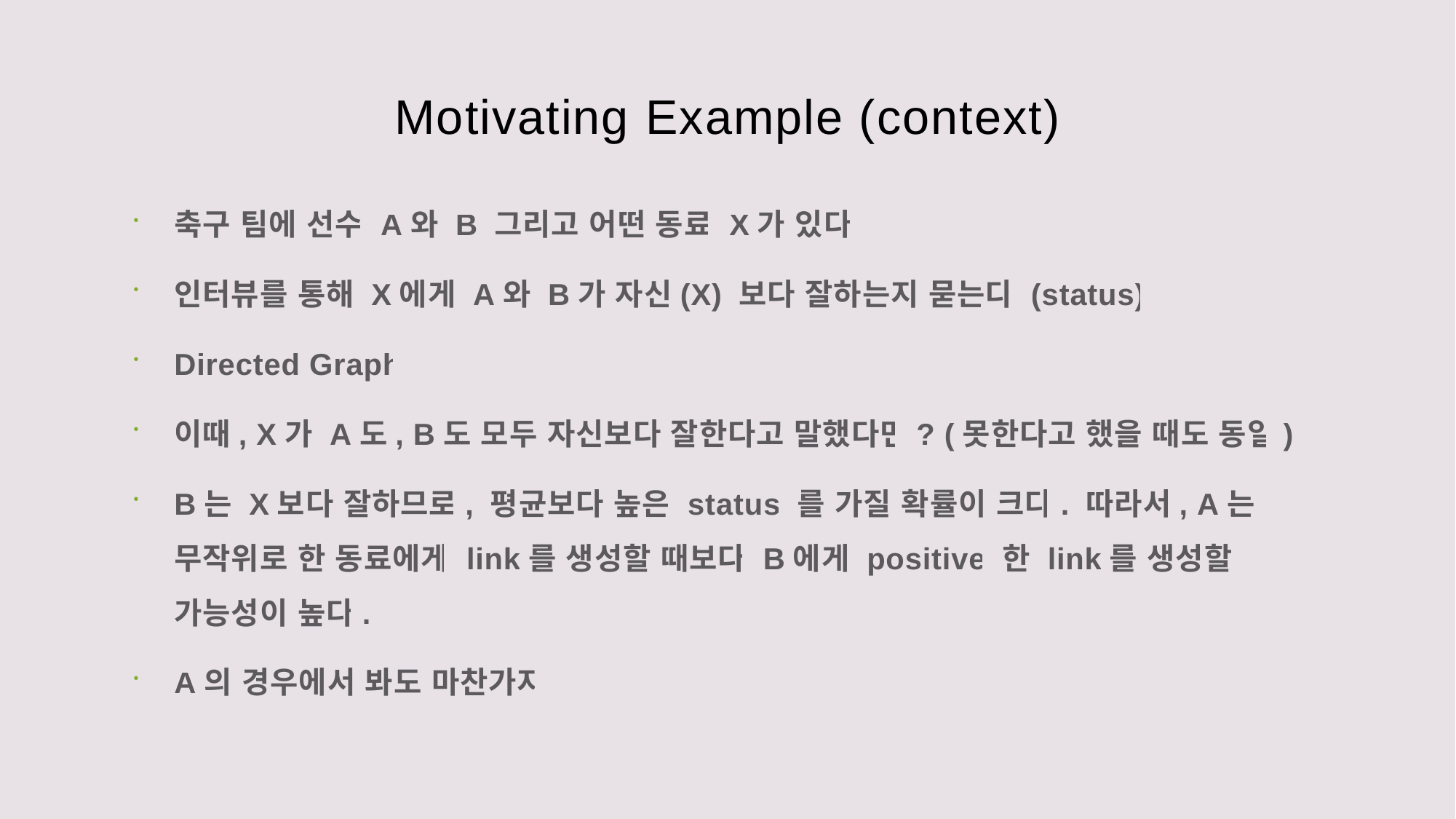

# Motivating Example (context)
축구 팀에 선수 A와 B 그리고 어떤 동료 X가 있다
인터뷰를 통해 X에게 A와 B가 자신(X) 보다 잘하는지 묻는다 (status)
Directed Graph
이때, X가 A도, B도 모두 자신보다 잘한다고 말했다면? (못한다고 했을 때도 동일)
B는 X보다 잘하므로, 평균보다 높은 status 를 가질 확률이 크다. 따라서, A는 무작위로 한 동료에게 link를 생성할 때보다 B에게 positive 한 link를 생성할 가능성이 높다.
A의 경우에서 봐도 마찬가지